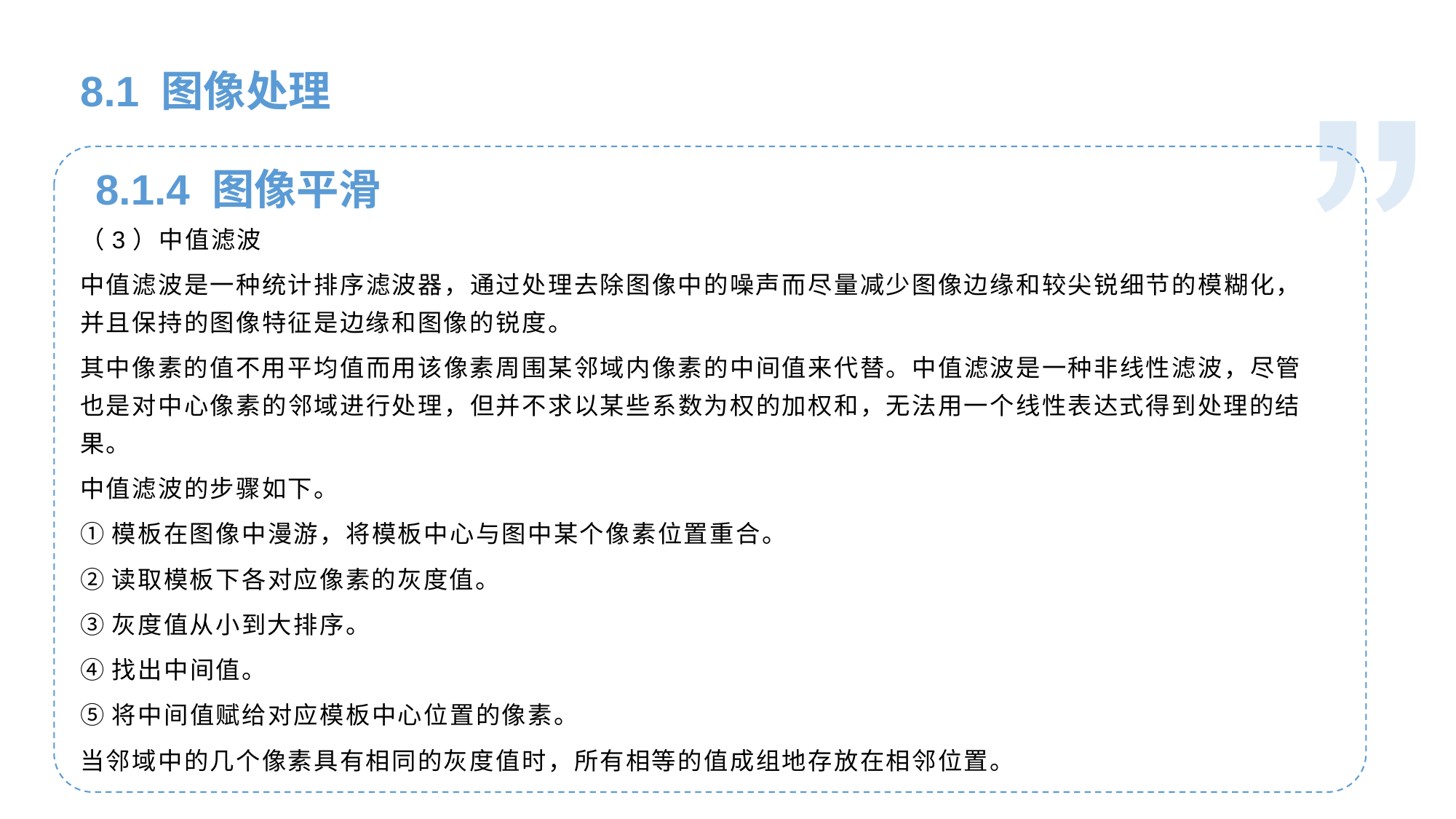

人工智能基础
8.1 图像处理

8.1.4 图像平滑
（3）中值滤波
中值滤波是一种统计排序滤波器，通过处理去除图像中的噪声而尽量减少图像边缘和较尖锐细节的模糊化，并且保持的图像特征是边缘和图像的锐度。
其中像素的值不用平均值而用该像素周围某邻域内像素的中间值来代替。中值滤波是一种非线性滤波，尽管也是对中心像素的邻域进行处理，但并不求以某些系数为权的加权和，无法用一个线性表达式得到处理的结果。
中值滤波的步骤如下。
①模板在图像中漫游，将模板中心与图中某个像素位置重合。
②读取模板下各对应像素的灰度值。
③灰度值从小到大排序。
④找出中间值。
⑤将中间值赋给对应模板中心位置的像素。
当邻域中的几个像素具有相同的灰度值时，所有相等的值成组地存放在相邻位置。